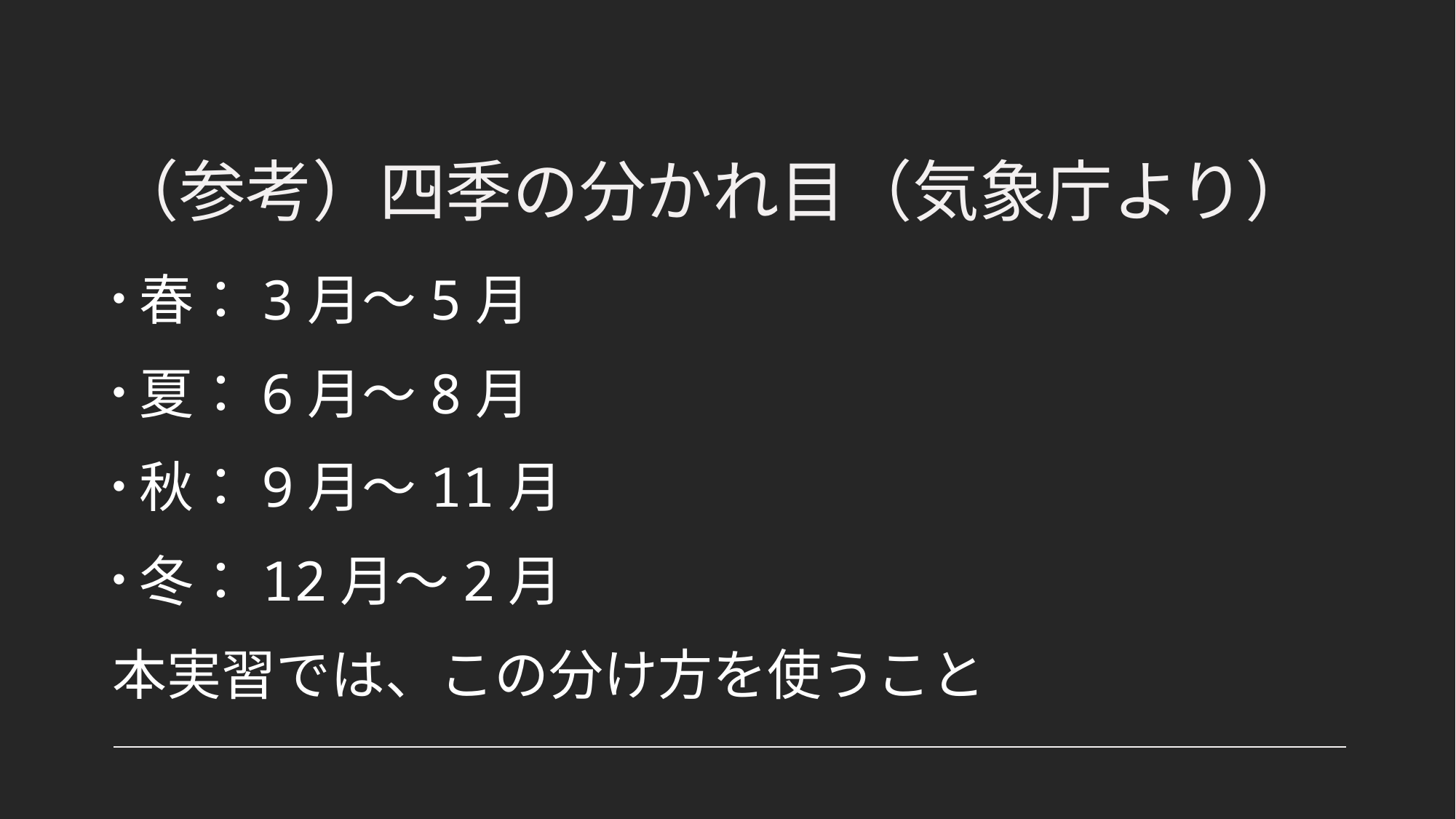

# （参考）四季の分かれ目（気象庁より）
春：3月～5月
夏：6月～8月
秋：9月～11月
冬：12月～2月
本実習では、この分け方を使うこと